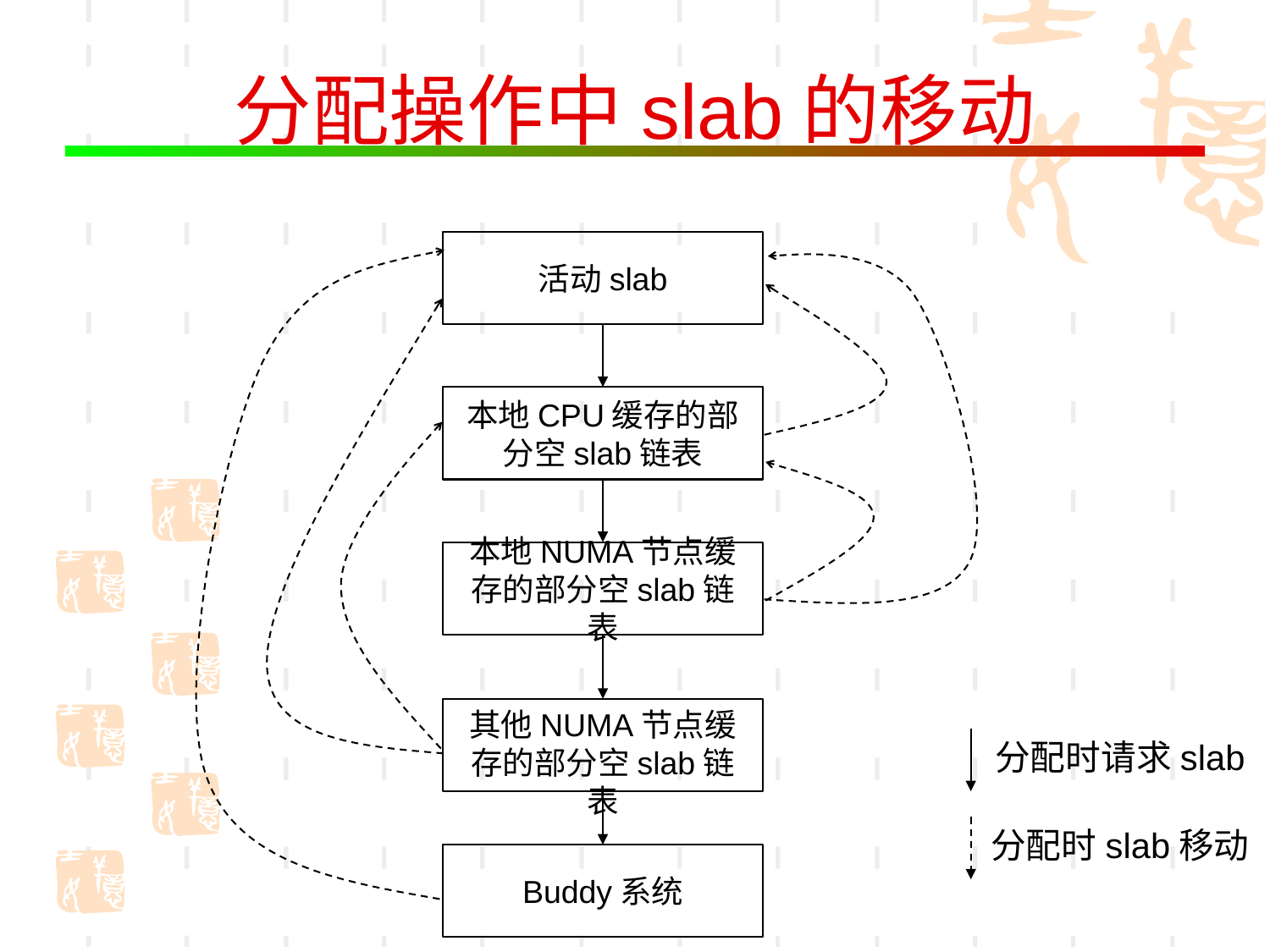

# 分配操作中slab的移动
活动slab

本地CPU缓存的部分空slab链表

本地NUMA节点缓存的部分空slab链表
其他NUMA节点缓存的部分空slab链表
分配时请求slab
分配时slab移动
Buddy系统